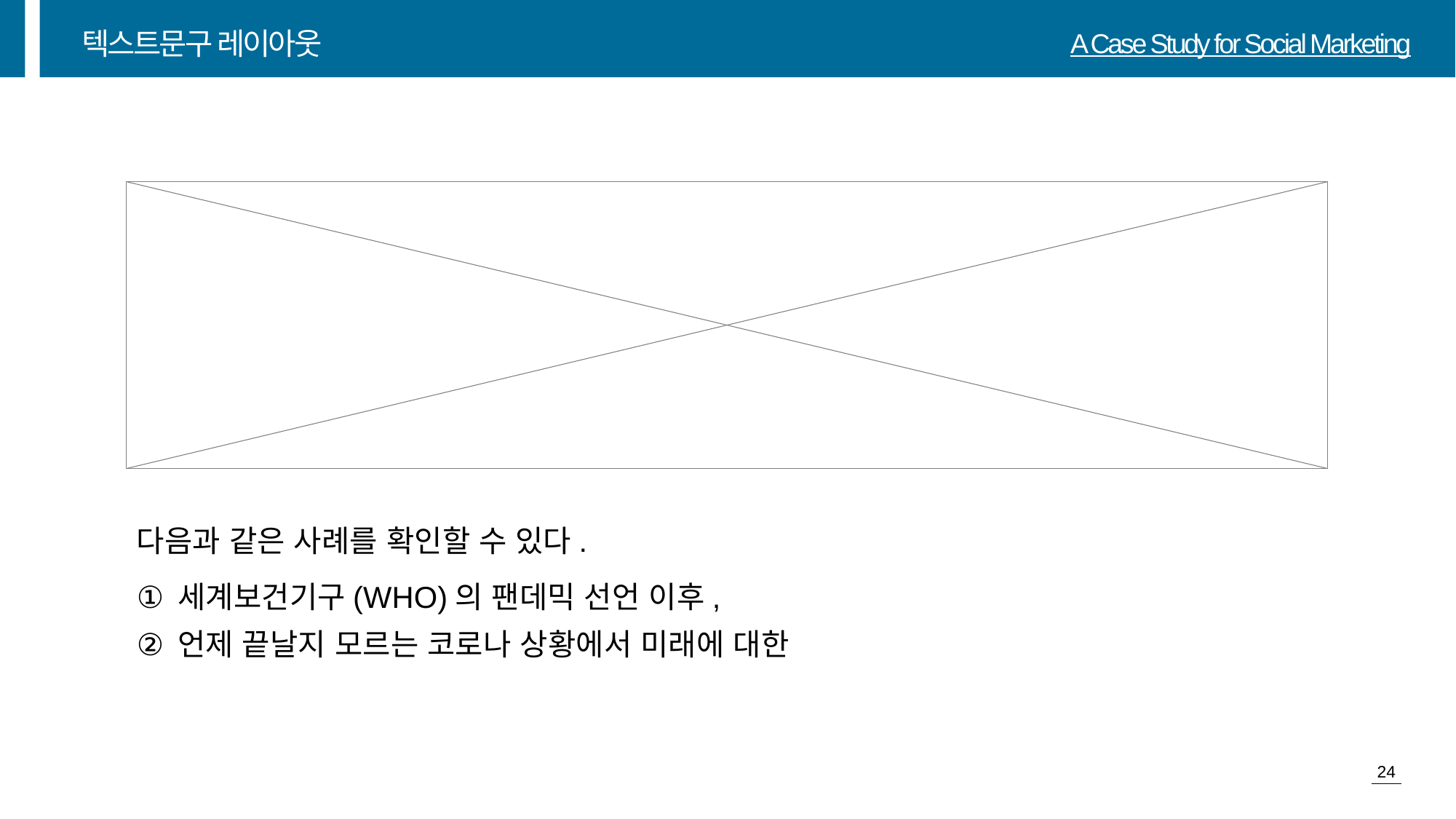

텍스트문구 레이아웃

다음과 같은 사례를 확인할 수 있다.
세계보건기구(WHO)의 팬데믹 선언 이후,
언제 끝날지 모르는 코로나 상황에서 미래에 대한